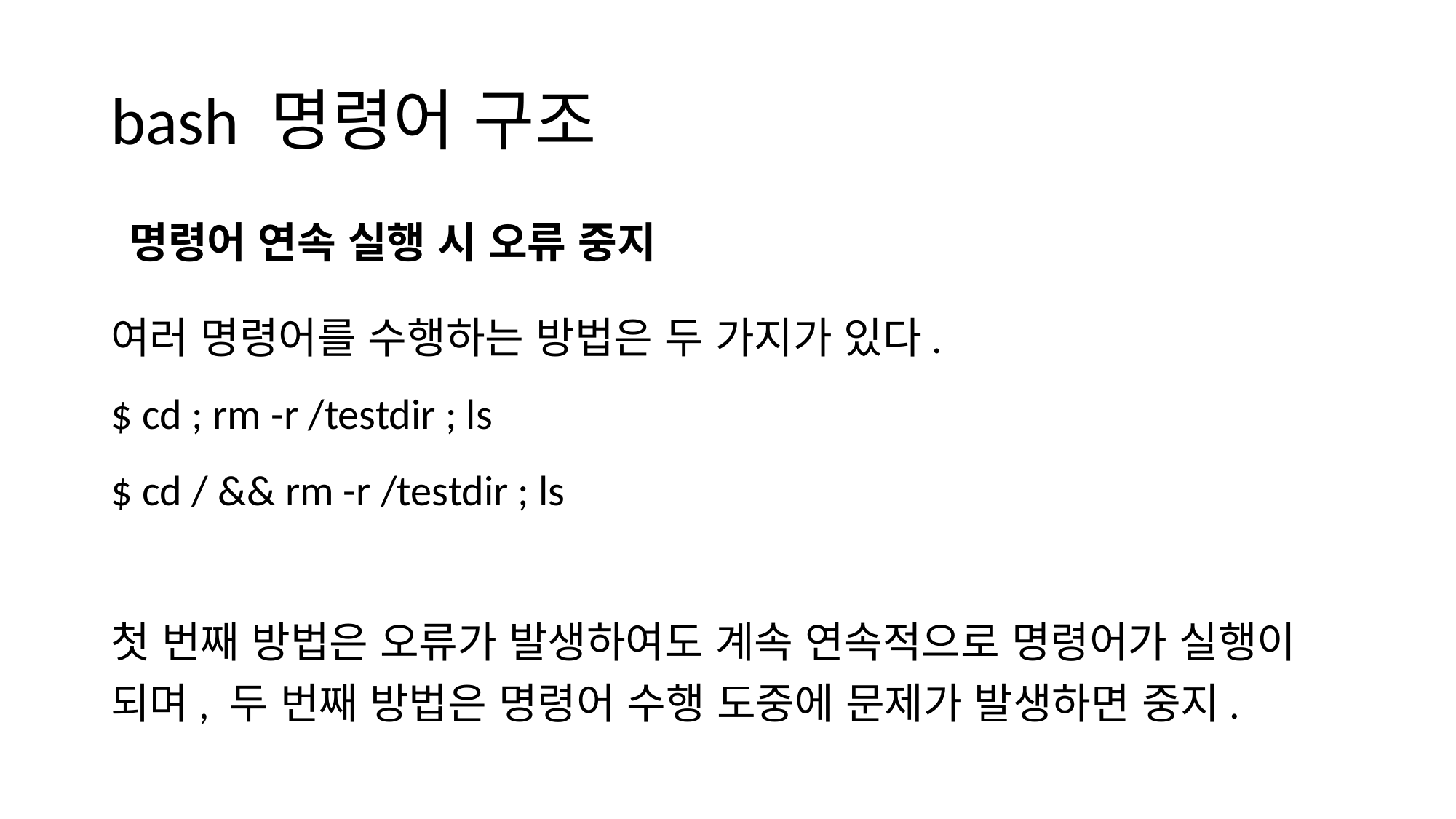

# bash 명령어 구조
명령어 연속 실행 시 오류 중지
여러 명령어를 수행하는 방법은 두 가지가 있다.
$ cd ; rm -r /testdir ; ls
$ cd / && rm -r /testdir ; ls

첫 번째 방법은 오류가 발생하여도 계속 연속적으로 명령어가 실행이 되며, 두 번째 방법은 명령어 수행 도중에 문제가 발생하면 중지.